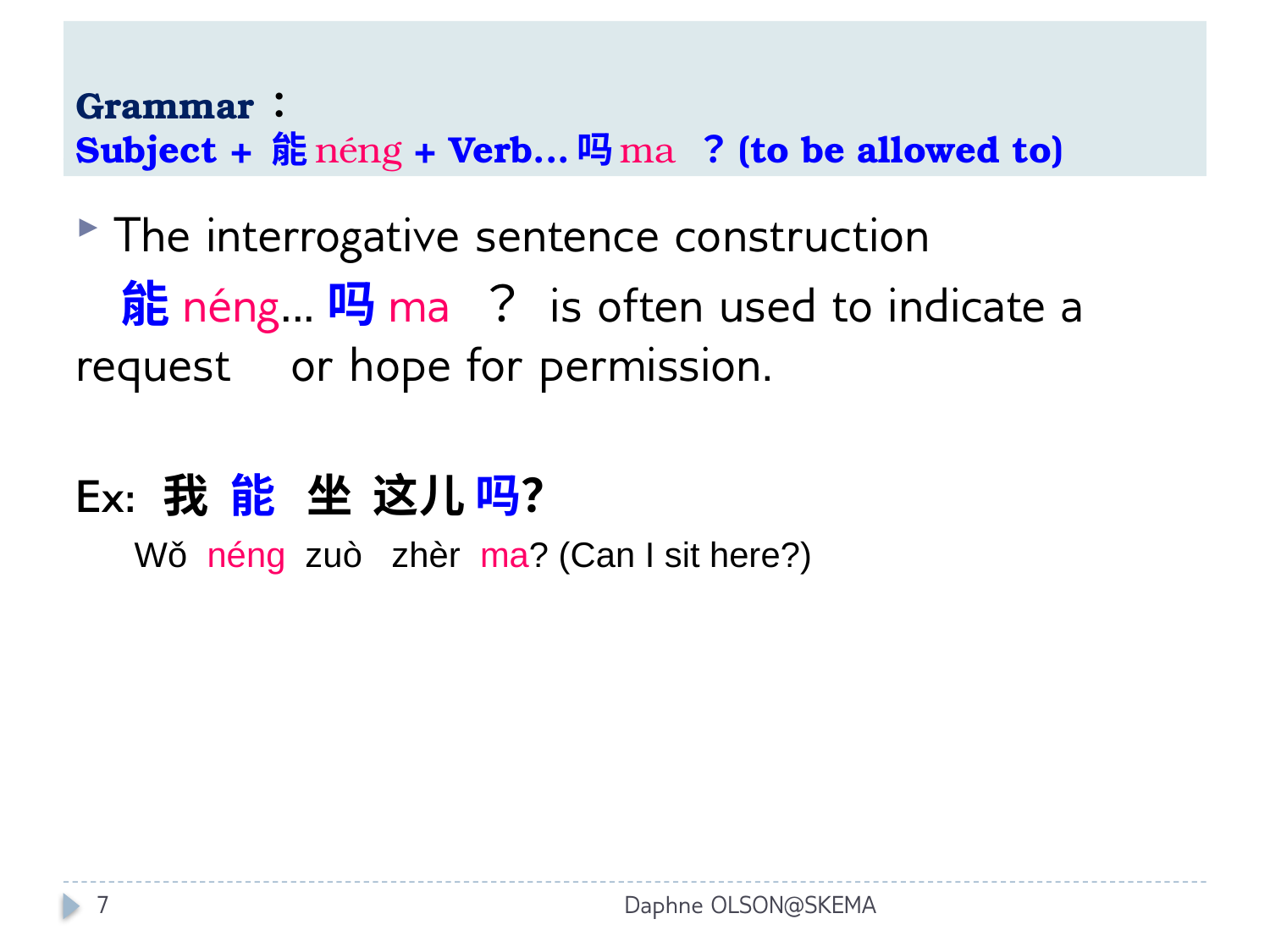

# Grammar： Subject + 能néng + Verb...吗ma ？(to be allowed to)
The interrogative sentence construction
   能néng...吗ma ？ is often used to indicate a request    or hope for permission.

Ex: 我  能   坐  这儿 吗？
      Wǒ  néng  zuò   zhèr  ma? (Can I sit here?)
7
Daphne OLSON@SKEMA